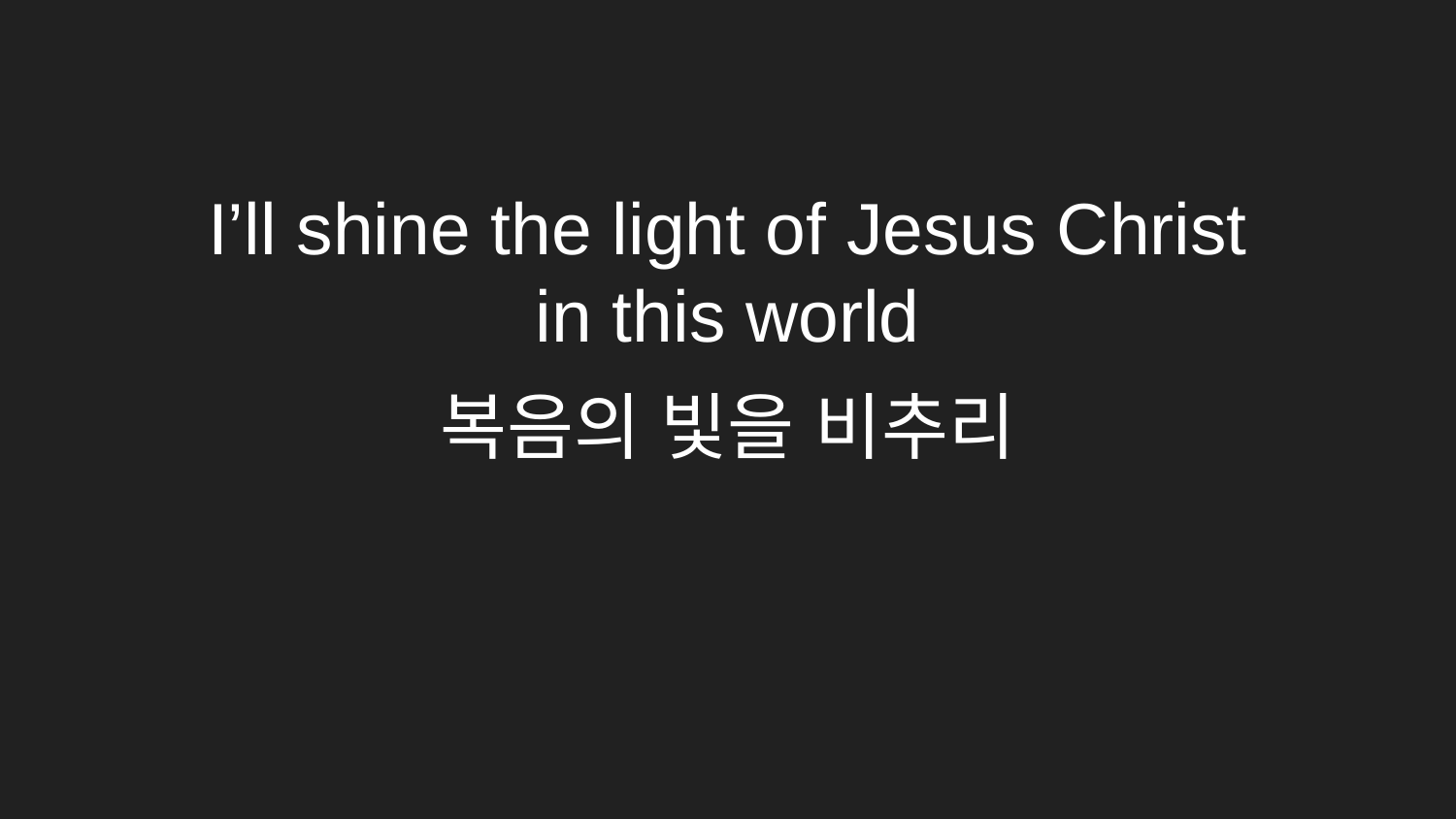

# I’ll shine the light of Jesus Christ in this world
복음의 빛을 비추리